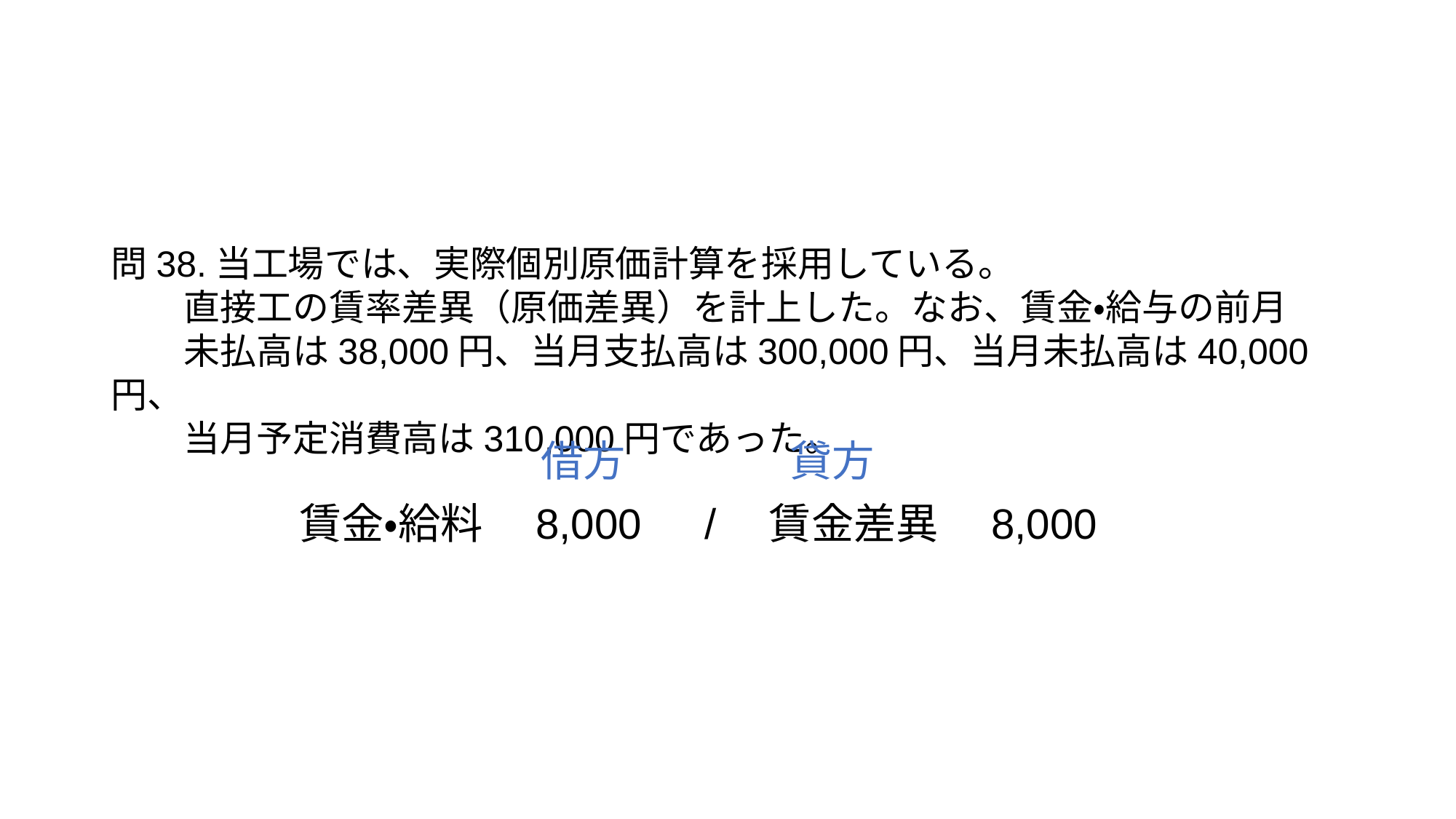

問38.当工場では、実際個別原価計算を採用している。
　　直接工の賃率差異（原価差異）を計上した。なお、賃金・給与の前月
　　未払高は38,000円、当月支払高は300,000円、当月未払高は40,000円、
　　当月予定消費高は310,000円であった。
借方
貸方
賃金・給料　8,000　/　賃金差異　8,000